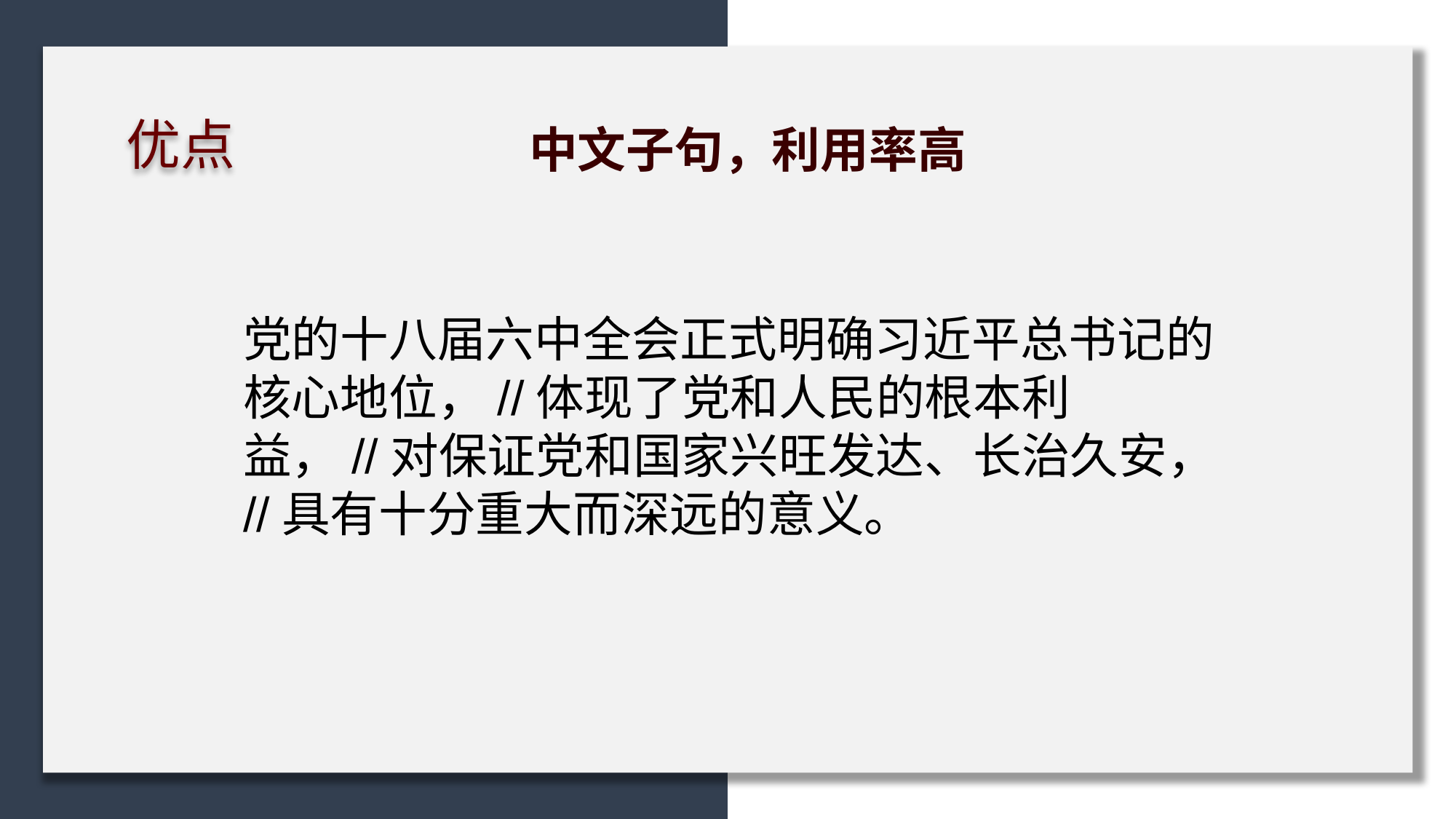

优点

中文子句，利用率高
党的十八届六中全会正式明确习近平总书记的核心地位，//体现了党和人民的根本利益，//对保证党和国家兴旺发达、长治久安，//具有十分重大而深远的意义。